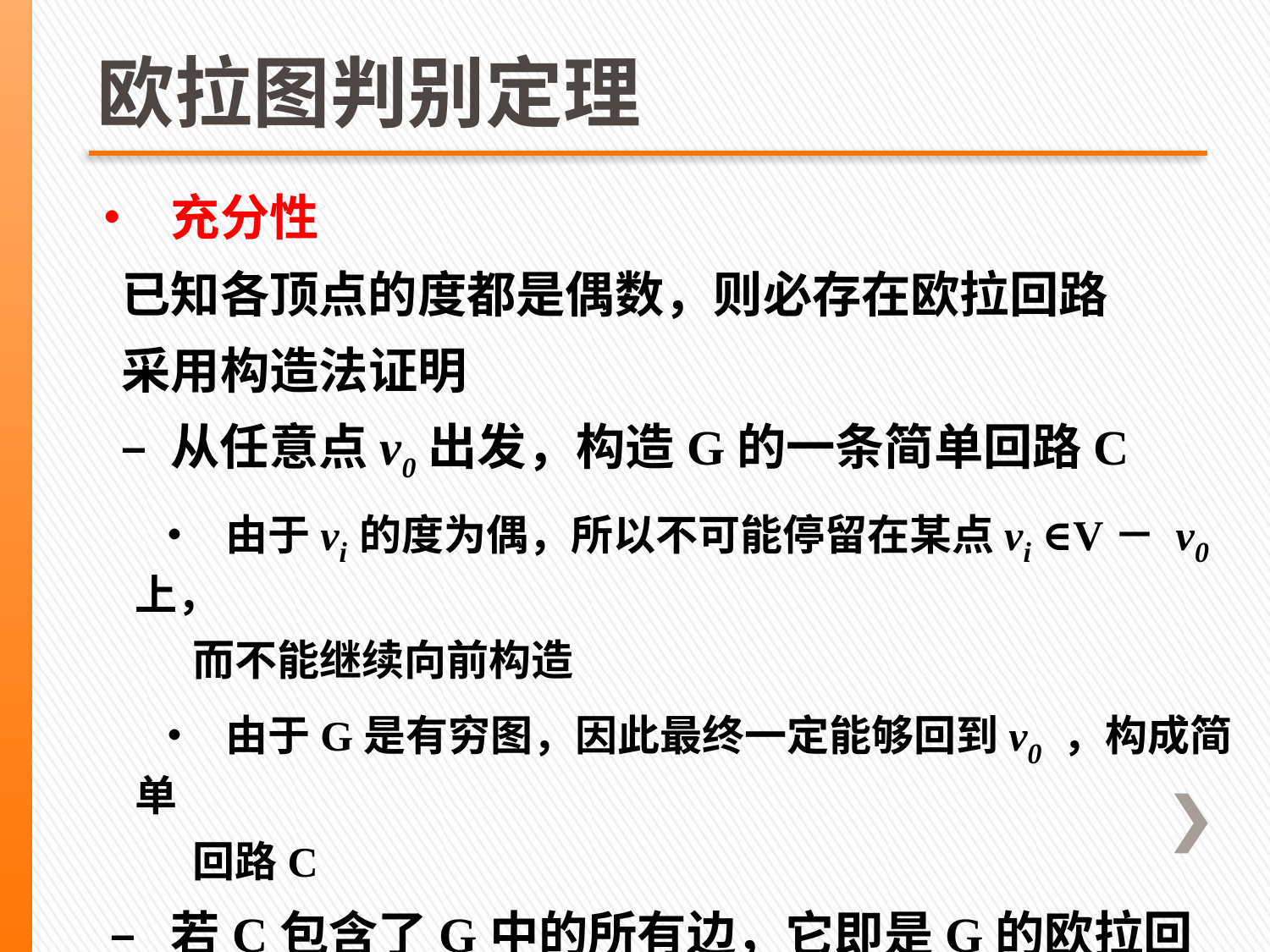

# 欧拉图判别定理
•  充分性
  已知各顶点的度都是偶数，则必存在欧拉回路
  采用构造法证明
   – 从任意点v0出发，构造G的一条简单回路C
       •  由于vi的度为偶，所以不可能停留在某点vi ∈V－ v0上，
          而不能继续向前构造
       •  由于G是有穷图，因此最终一定能够回到v0 ，构成简单
          回路C
  –  若C包含了G中的所有边，它即是G的欧拉回路